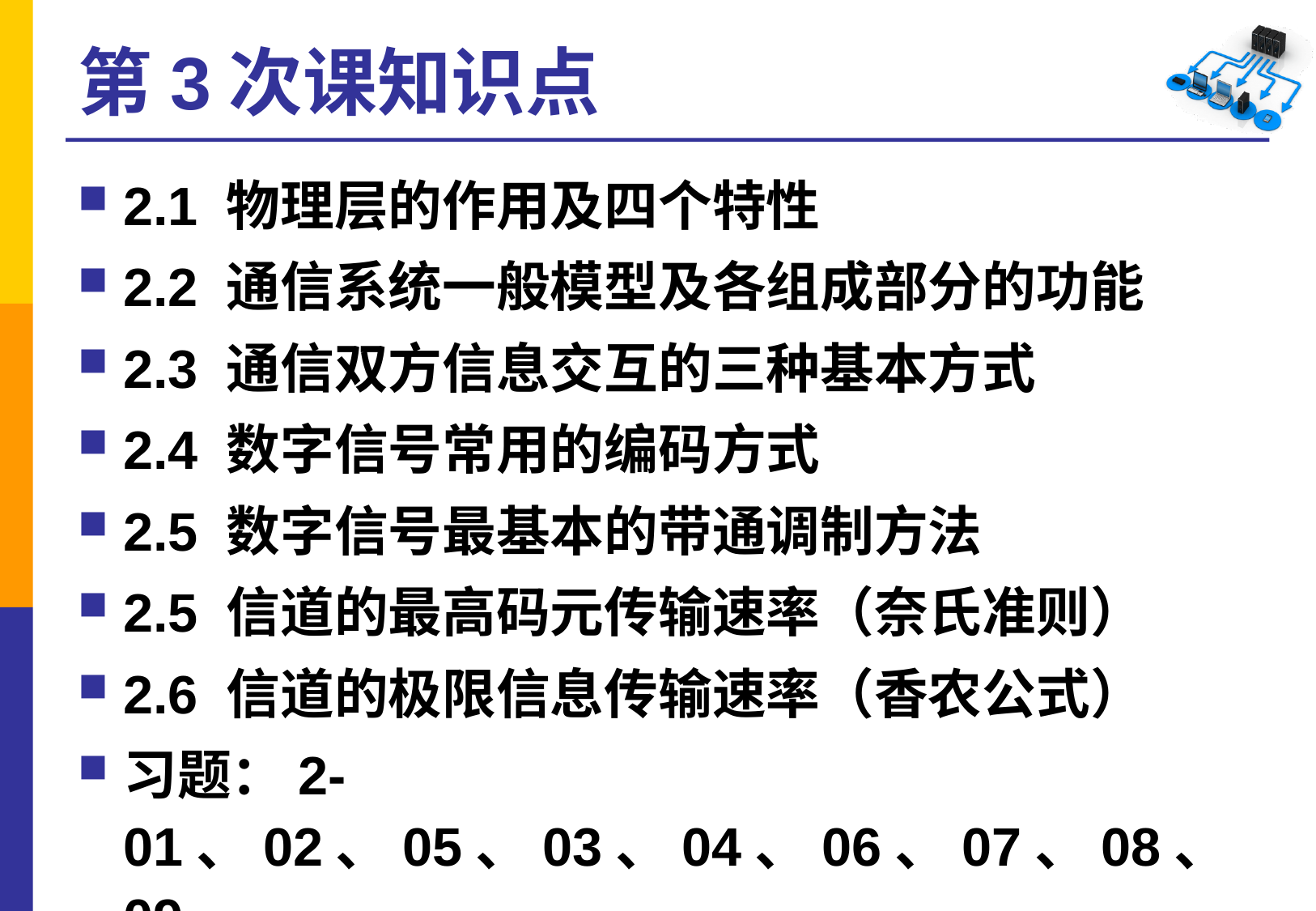

# 第3次课知识点
2.1 物理层的作用及四个特性
2.2 通信系统一般模型及各组成部分的功能
2.3 通信双方信息交互的三种基本方式
2.4 数字信号常用的编码方式
2.5 数字信号最基本的带通调制方法
2.5 信道的最高码元传输速率（奈氏准则）
2.6 信道的极限信息传输速率（香农公式）
习题：2-01、02、05、03、04、06、07、08、09